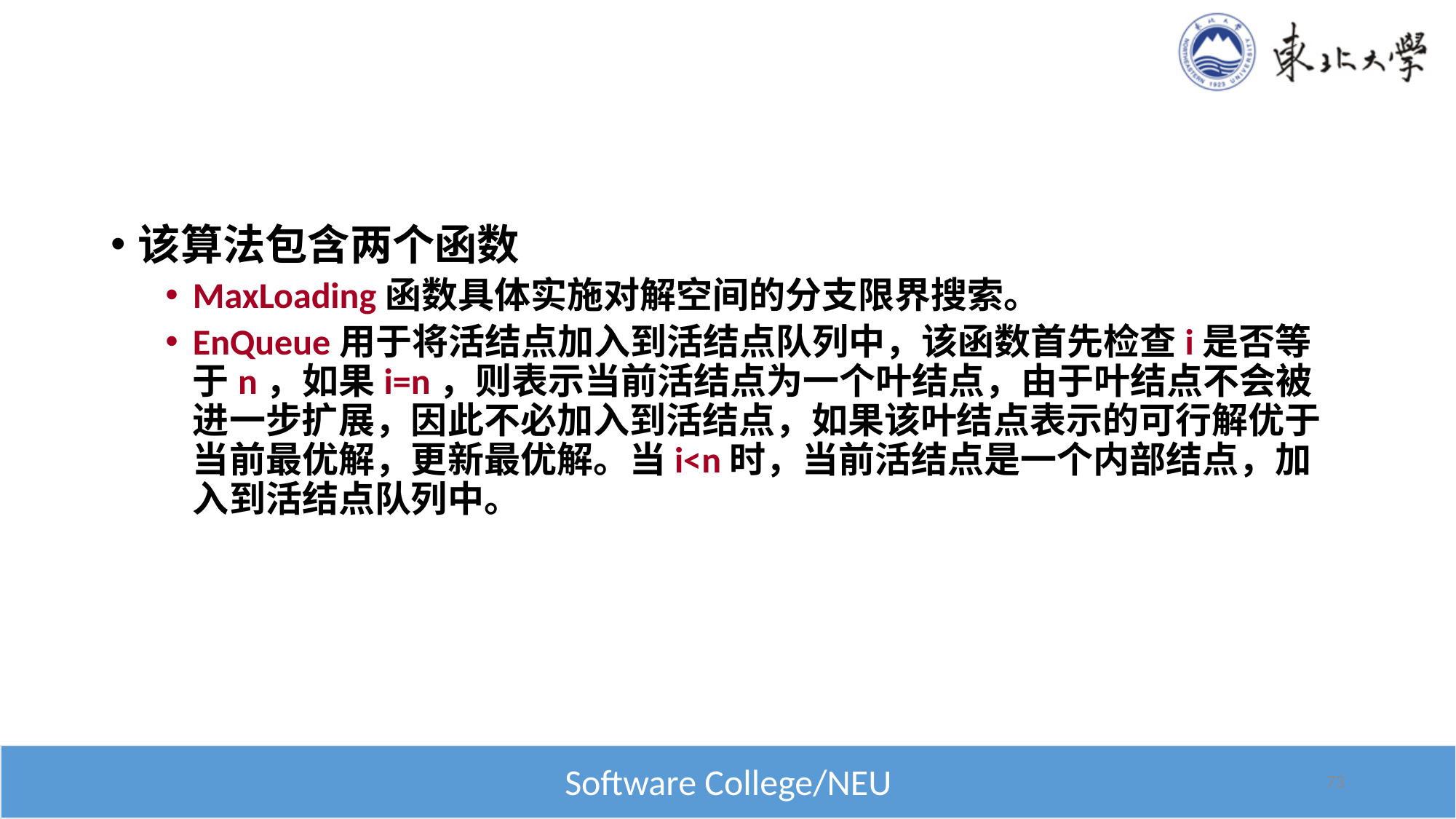

#
该算法包含两个函数
MaxLoading函数具体实施对解空间的分支限界搜索。
EnQueue用于将活结点加入到活结点队列中，该函数首先检查i是否等于n，如果i=n，则表示当前活结点为一个叶结点，由于叶结点不会被进一步扩展，因此不必加入到活结点，如果该叶结点表示的可行解优于当前最优解，更新最优解。当i<n时，当前活结点是一个内部结点，加入到活结点队列中。
73